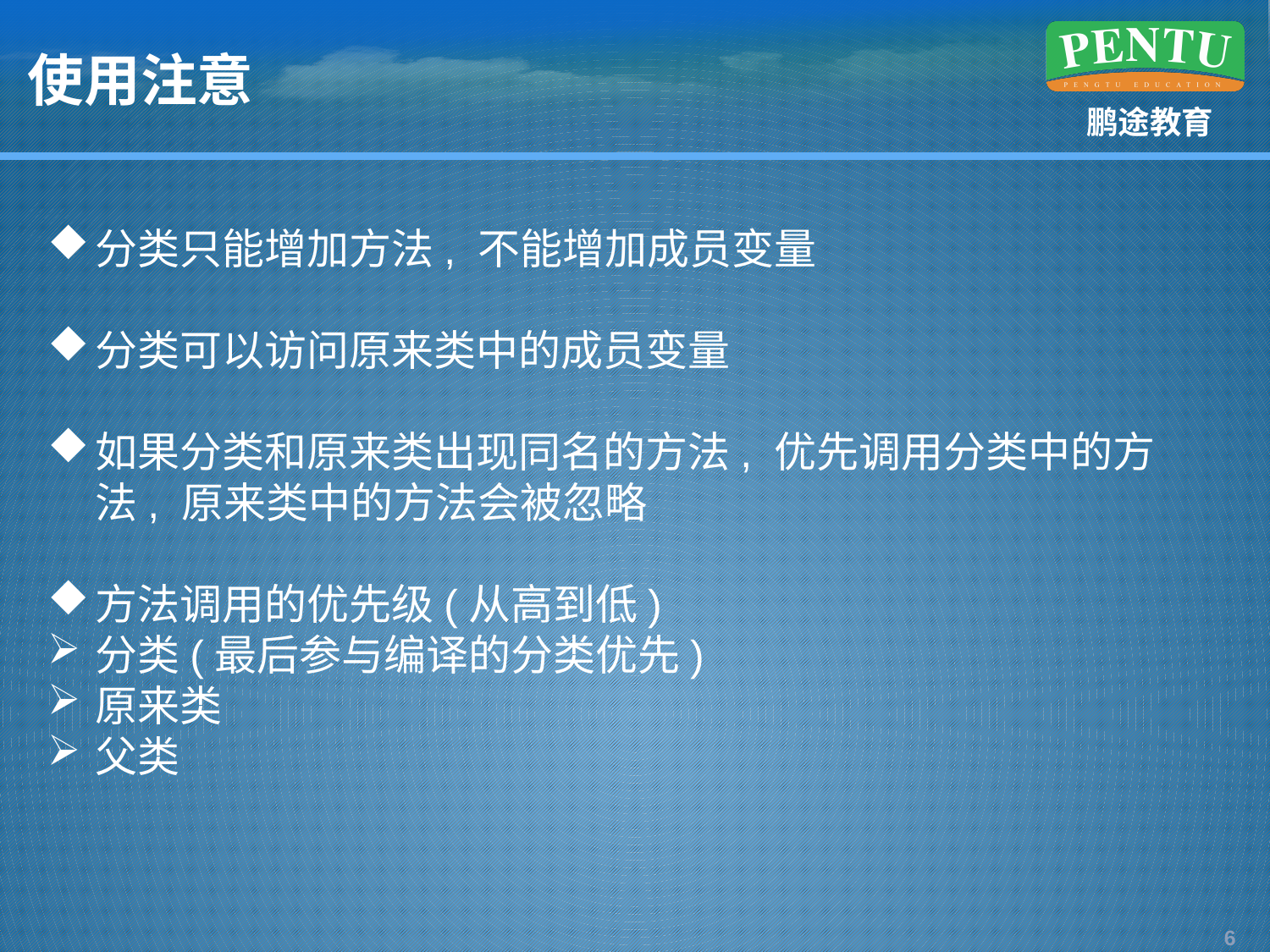

# 使用注意
分类只能增加方法, 不能增加成员变量

分类可以访问原来类中的成员变量

如果分类和原来类出现同名的方法, 优先调用分类中的方法, 原来类中的方法会被忽略

方法调用的优先级(从高到低)
分类(最后参与编译的分类优先)
原来类
父类
6